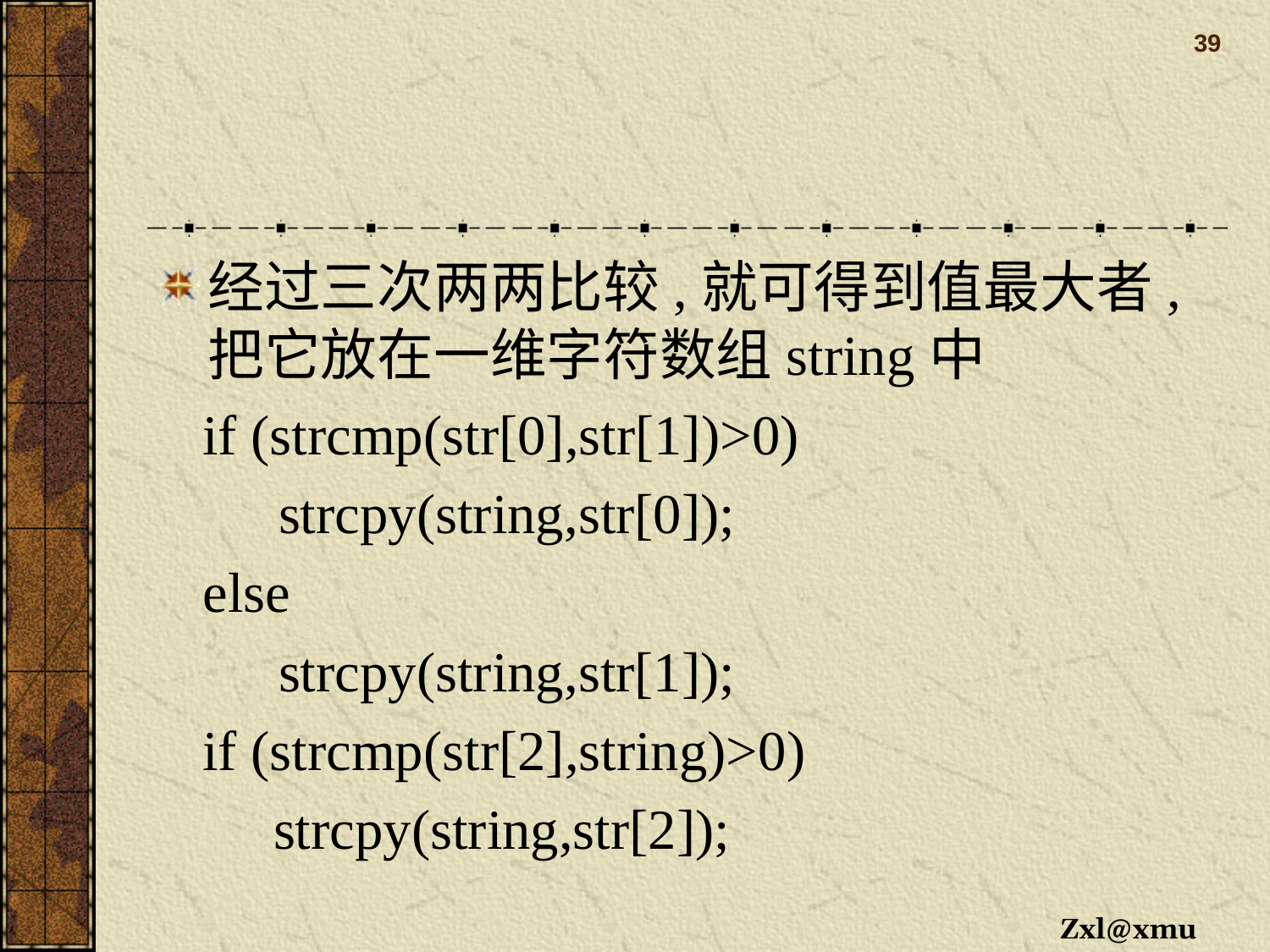

39
#
经过三次两两比较,就可得到值最大者,把它放在一维字符数组string中
   if (strcmp(str[0],str[1])>0)
	     strcpy(string,str[0]);
   else
	     strcpy(string,str[1]);
   if (strcmp(str[2],string)>0)
        strcpy(string,str[2]);